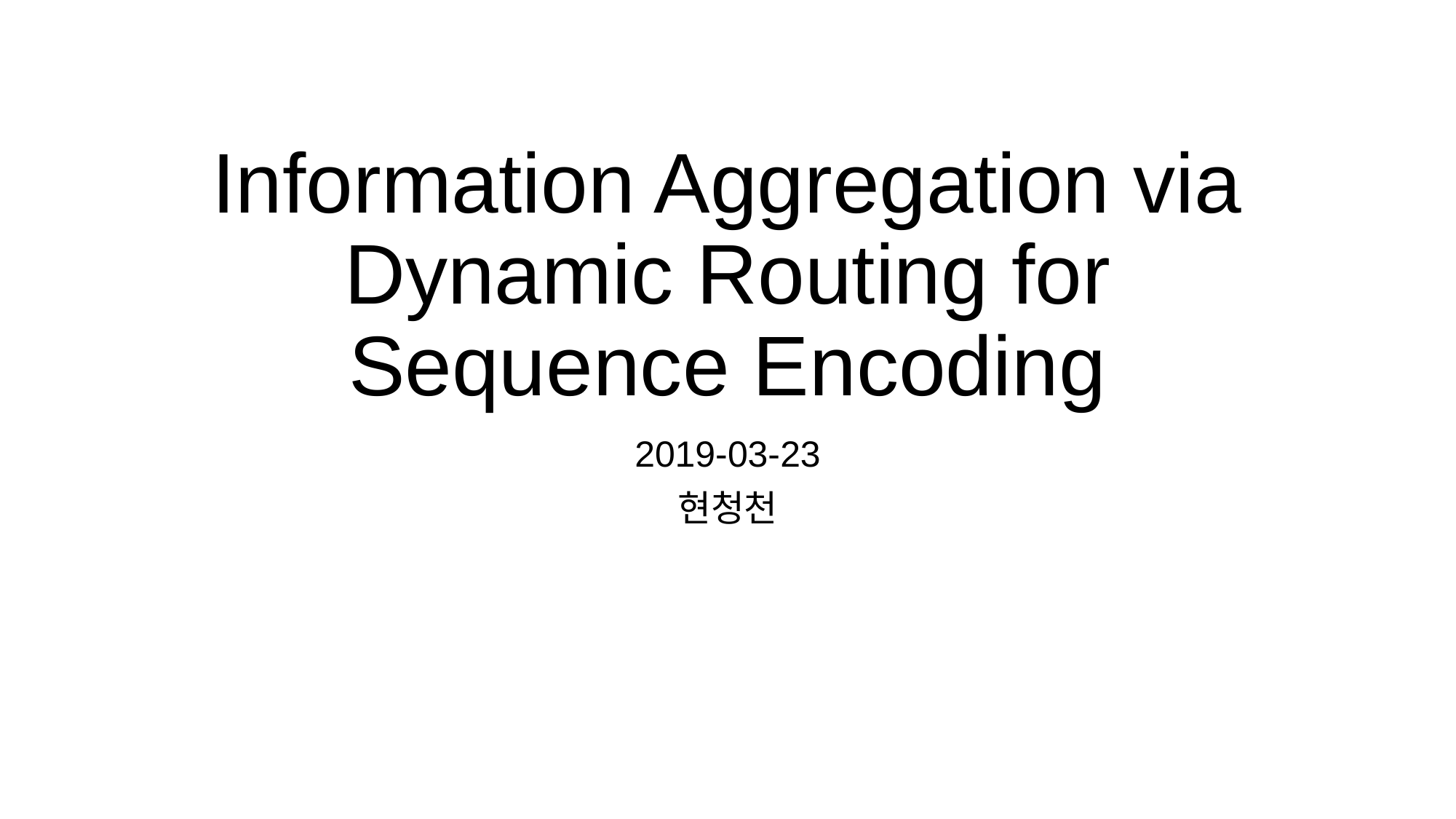

# Information Aggregation via Dynamic Routing for Sequence Encoding
2019-03-23
현청천